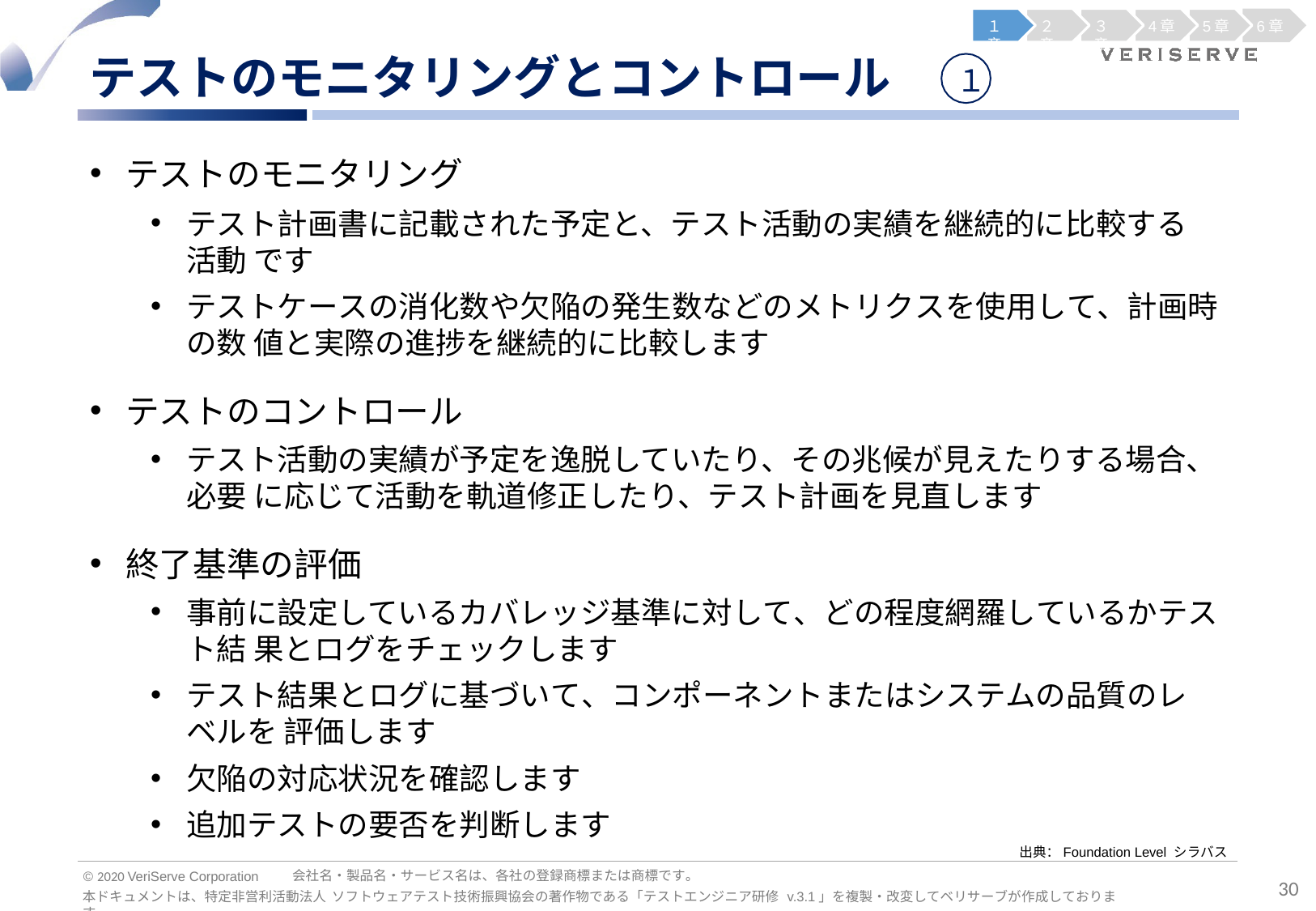

１章
２章
３章
4章
5章
6章
テストのモニタリングとコントロール

テストのモニタリング

１
テスト計画書に記載された予定と、テスト活動の実績を継続的に比較する活動 です
テストケースの消化数や欠陥の発生数などのメトリクスを使用して、計画時の数 値と実際の進捗を継続的に比較します

テストのコントロール
テスト活動の実績が予定を逸脱していたり、その兆候が見えたりする場合、必要 に応じて活動を軌道修正したり、テスト計画を見直します

終了基準の評価
事前に設定しているカバレッジ基準に対して、どの程度網羅しているかテスト結 果とログをチェックします
テスト結果とログに基づいて、コンポーネントまたはシステムの品質のレベルを 評価します
欠陥の対応状況を確認します
追加テストの要否を判断します
出典：Foundation Level シラバス
会社名・製品名・サービス名は、各社の登録商標または商標です。
© 2020 VeriServe Corporation
30
本ドキュメントは、特定非営利活動法人 ソフトウェアテスト技術振興協会の著作物である「テストエンジニア研修 v.3.1」を複製・改変してベリサーブが作成しております。